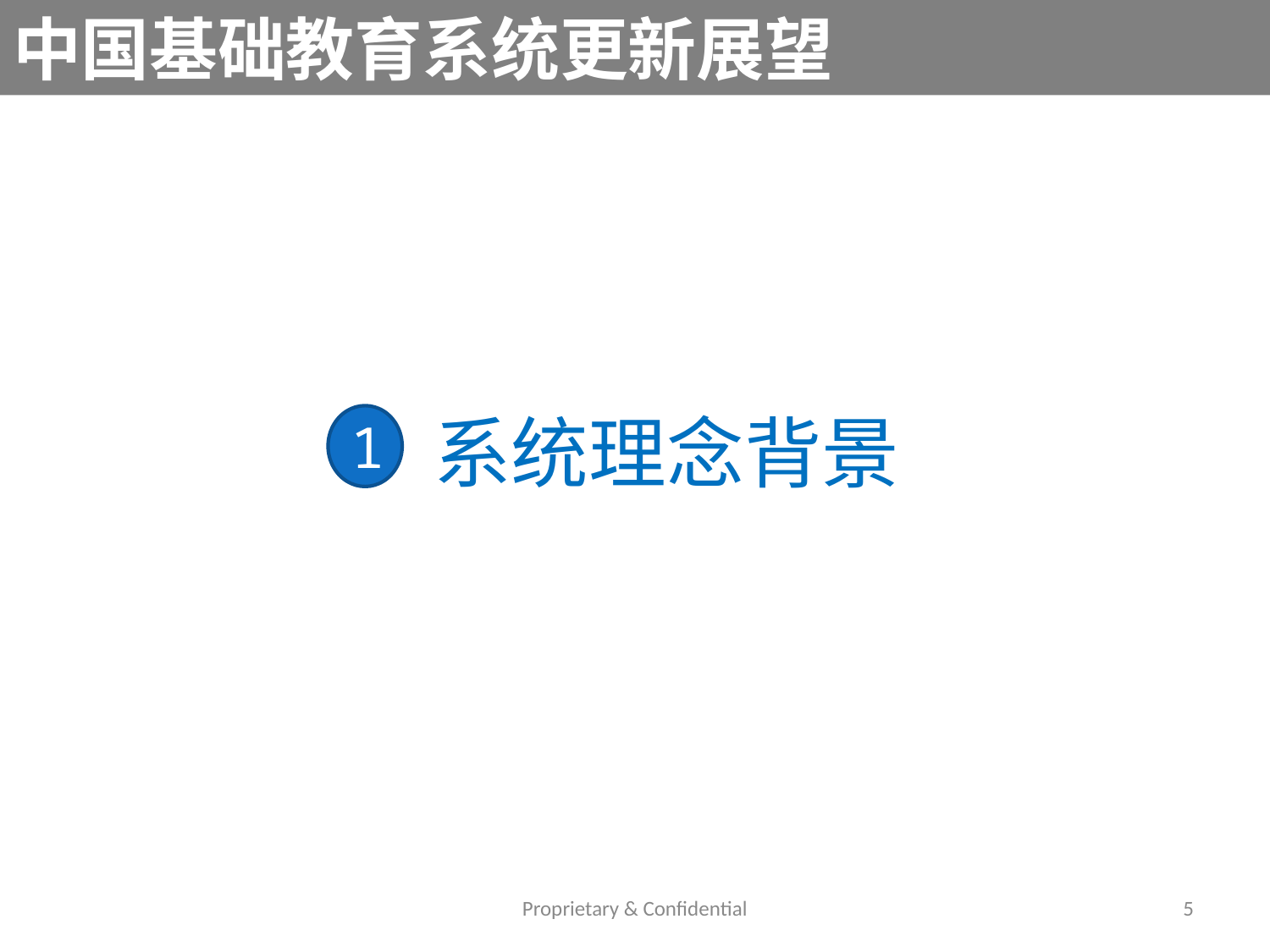

中国基础教育系统更新展望
# 系统理念背景
1
Proprietary & Confidential
5